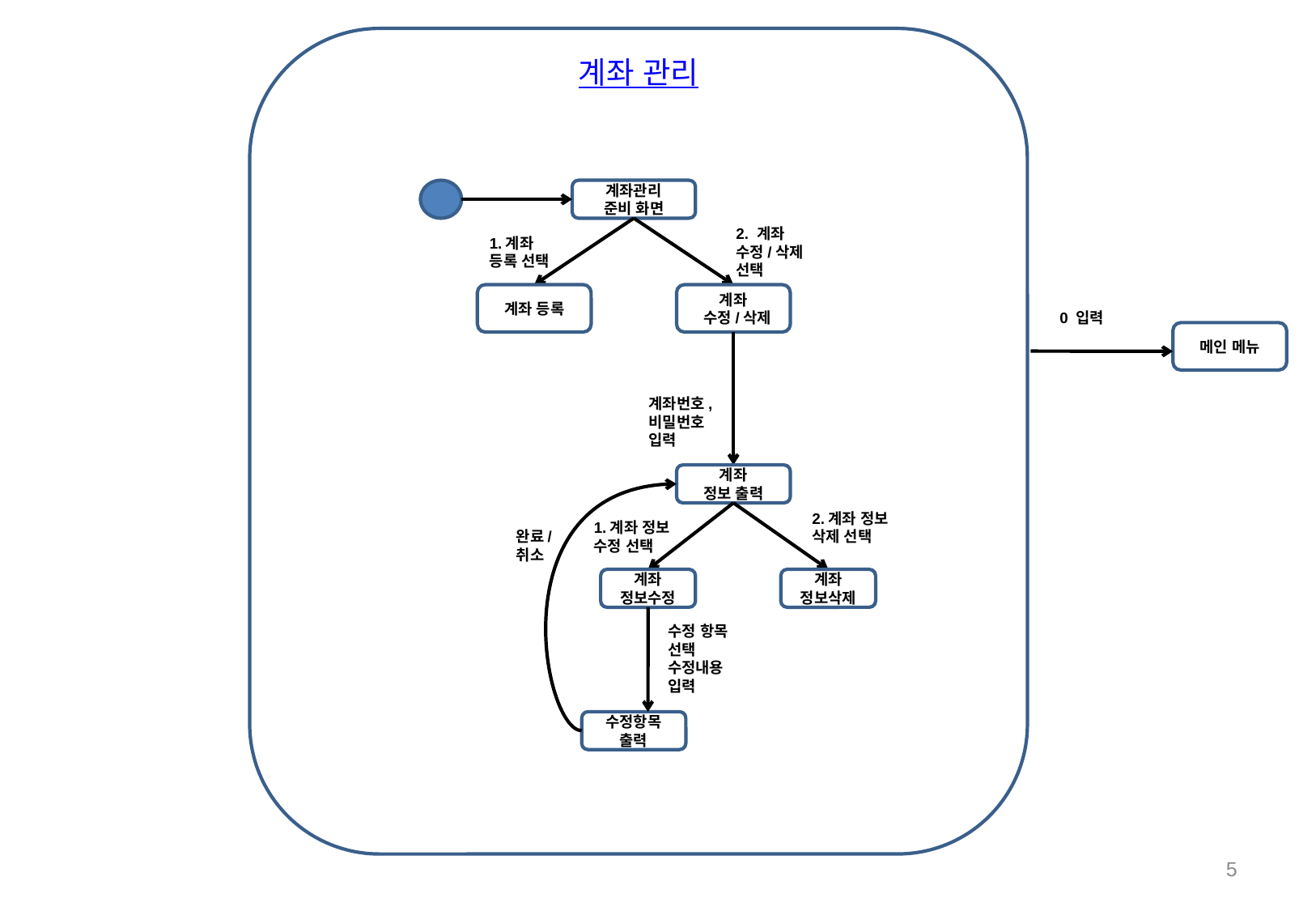

계좌 관리

계좌관리
준비 화면
2. 계좌
수정/삭제 선택
1.계좌
등록 선택
계좌 등록
계좌
 수정/삭제
0 입력
메인 메뉴
계좌번호,
비밀번호
입력
계좌
정보 출력
2.계좌 정보
삭제 선택
1.계좌 정보
수정 선택
완료/
취소
계좌
정보수정
계좌
정보삭제
수정 항목
선택
수정내용
입력

수정항목 출력
5